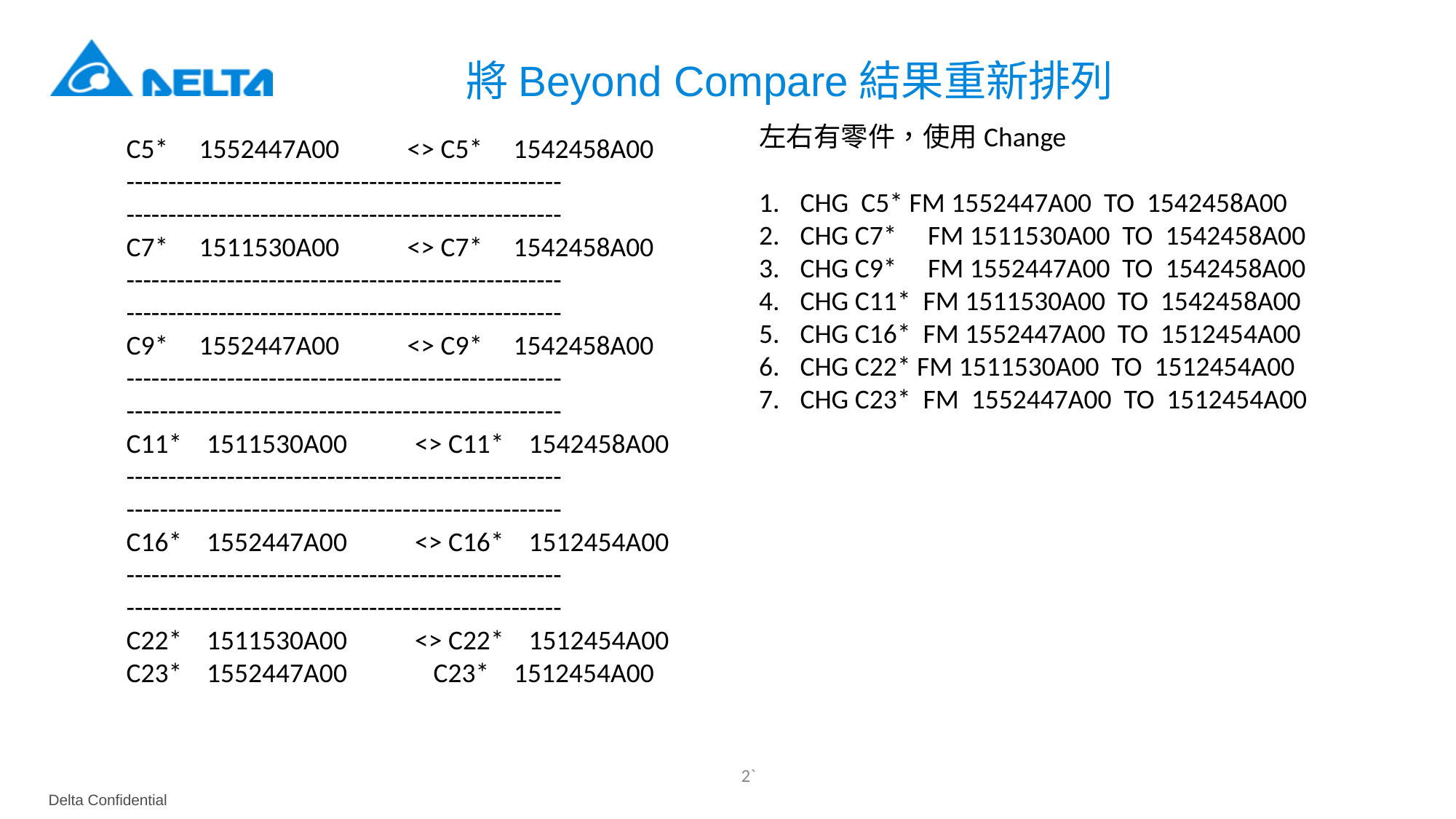

將Beyond Compare結果重新排列

左右有零件，使用Change

CHG  C5* FM 1552447A00  TO  1542458A00
CHG C7*     FM 1511530A00  TO  1542458A00
CHG C9*     FM 1552447A00  TO  1542458A00
CHG C11*  FM 1511530A00  TO  1542458A00
CHG C16*  FM 1552447A00  TO  1512454A00
CHG C22* FM 1511530A00  TO  1512454A00
CHG C23*  FM  1552447A00  TO  1512454A00

C5*     1552447A00           <> C5*     1542458A00
----------------------------------------------------
----------------------------------------------------
C7*     1511530A00           <> C7*     1542458A00
----------------------------------------------------
----------------------------------------------------
C9*     1552447A00           <> C9*     1542458A00
----------------------------------------------------
----------------------------------------------------
C11*    1511530A00           <> C11*    1542458A00
----------------------------------------------------
----------------------------------------------------
C16*    1552447A00           <> C16*    1512454A00
----------------------------------------------------
----------------------------------------------------
C22*    1511530A00           <> C22*    1512454A00
C23*    1552447A00              C23*    1512454A00
2`